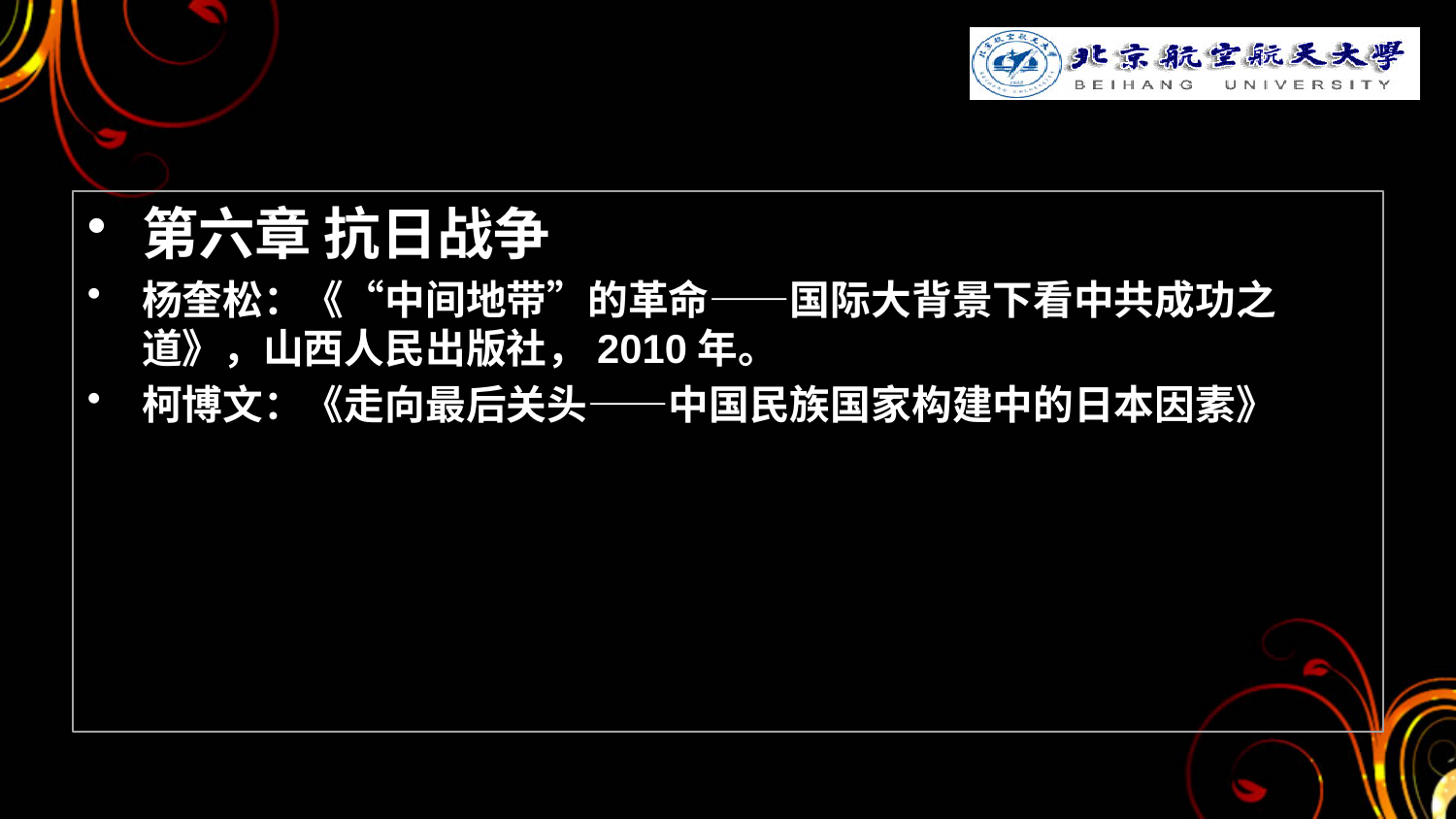

#
第六章 抗日战争
杨奎松：《“中间地带”的革命——国际大背景下看中共成功之道》，山西人民出版社，2010年。
柯博文：《走向最后关头——中国民族国家构建中的日本因素》